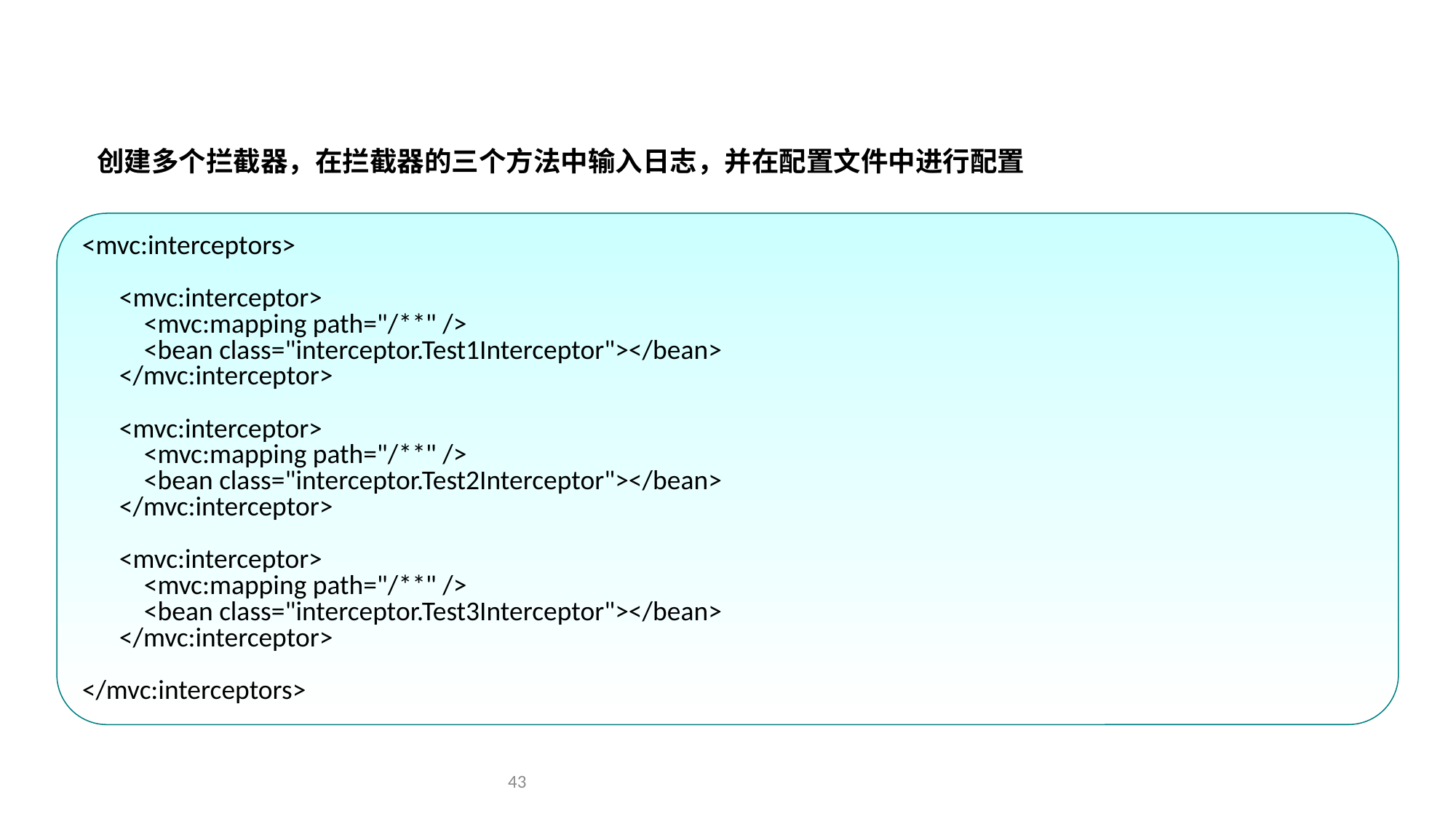

多个拦截器的执行顺序-1
创建多个拦截器，在拦截器的三个方法中输入日志，并在配置文件中进行配置
<mvc:interceptors>

      <mvc:interceptor>
          <mvc:mapping path="/**" />
          <bean class="interceptor.Test1Interceptor"></bean>
      </mvc:interceptor>

      <mvc:interceptor>
          <mvc:mapping path="/**" />
          <bean class="interceptor.Test2Interceptor"></bean>
      </mvc:interceptor>

      <mvc:interceptor>
          <mvc:mapping path="/**" />
          <bean class="interceptor.Test3Interceptor"></bean>
      </mvc:interceptor>

</mvc:interceptors>
43